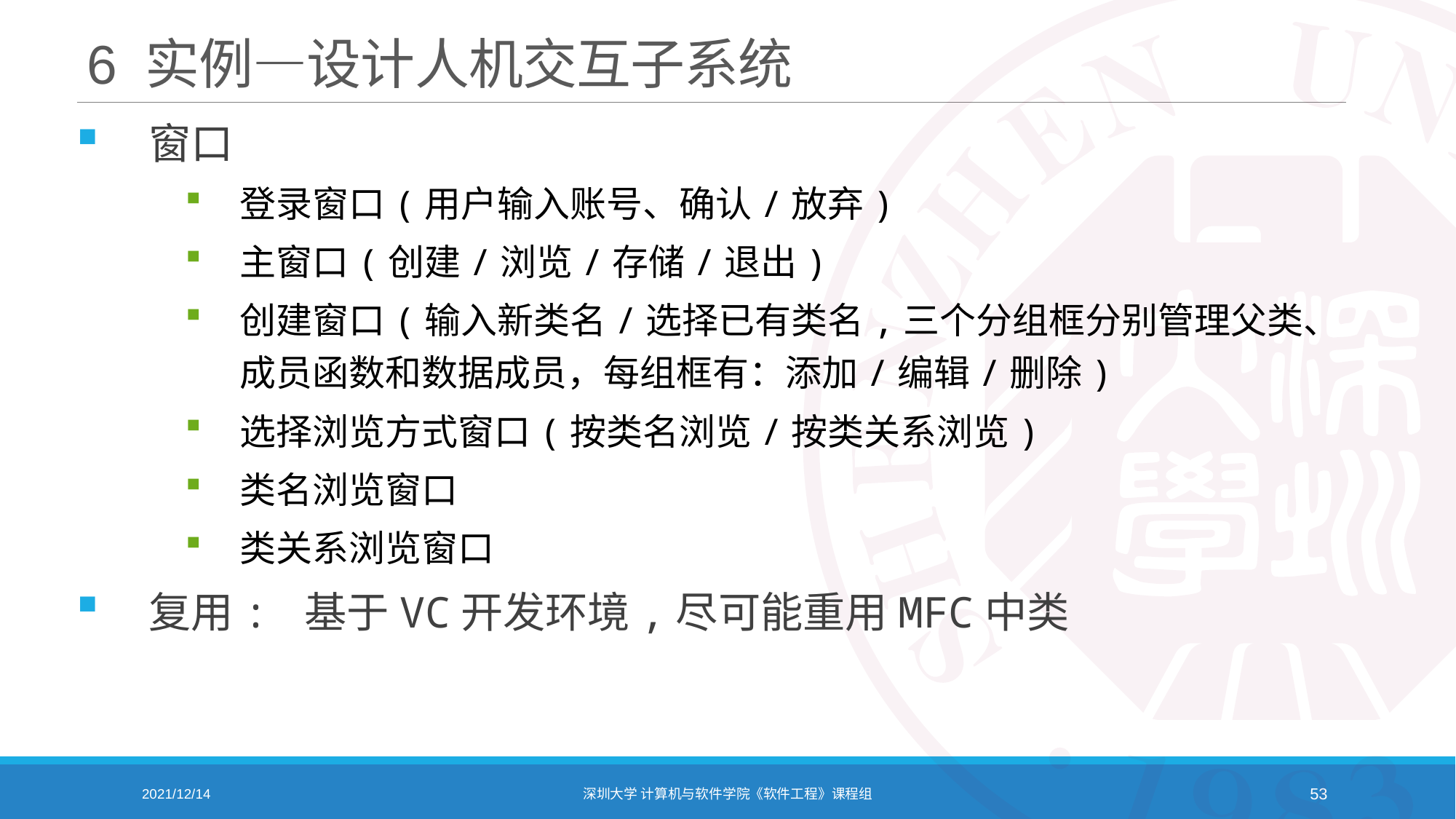

# 6 实例—设计人机交互子系统
窗口
登录窗口(用户输入账号、确认/放弃)
主窗口(创建/浏览/存储/退出)
创建窗口(输入新类名/选择已有类名,三个分组框分别管理父类、成员函数和数据成员，每组框有：添加/编辑/删除)
选择浏览方式窗口(按类名浏览/按类关系浏览)
类名浏览窗口
类关系浏览窗口
复用: 基于VC开发环境,尽可能重用MFC中类
2021/12/14
深圳大学 计算机与软件学院《软件工程》课程组
53